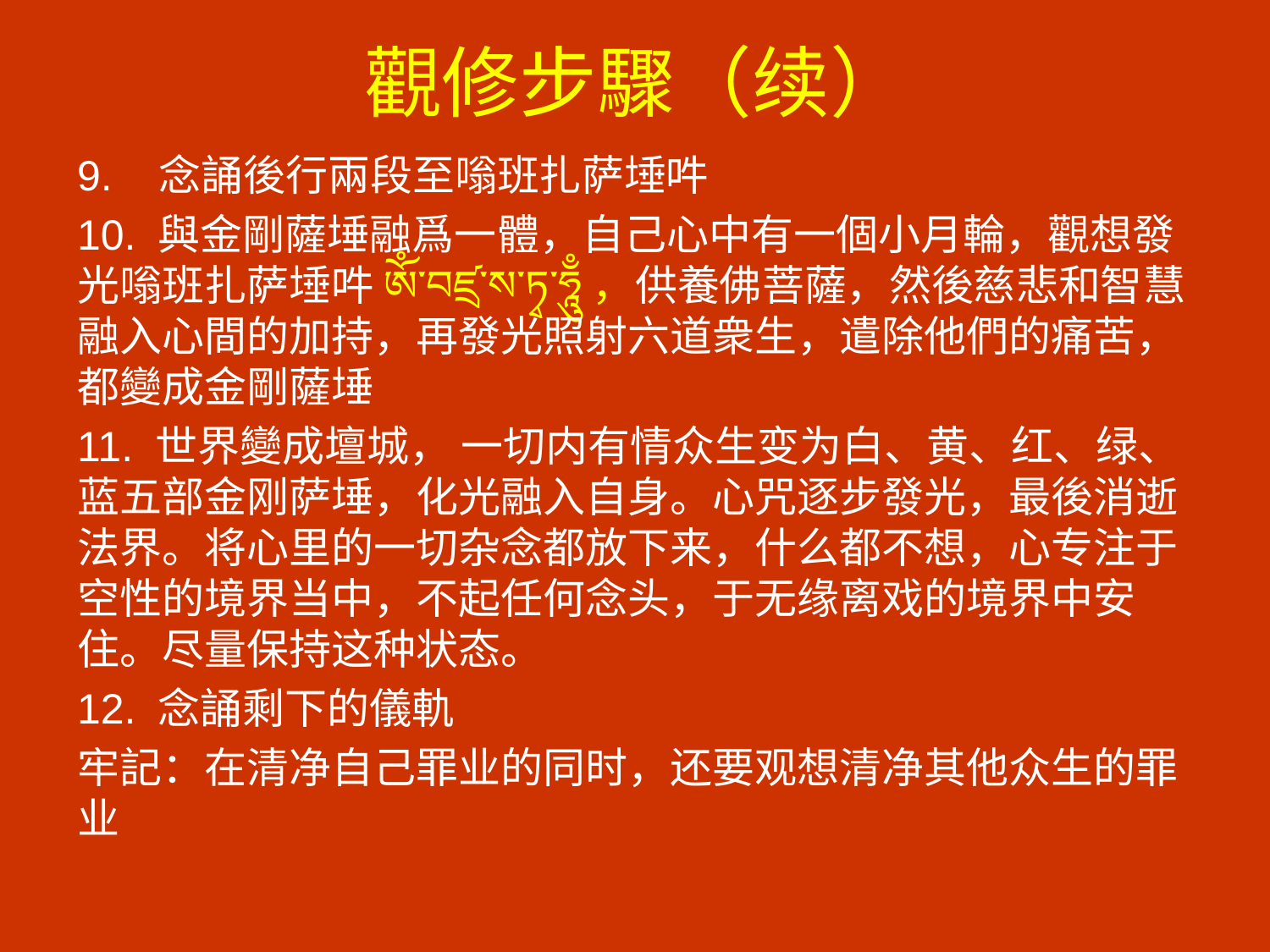

# 觀修步驟（续）
9.   念誦後行兩段至嗡班扎萨埵吽
10. 與金剛薩埵融爲一體，自己心中有一個小月輪，觀想發光嗡班扎萨埵吽ཨོཾ་བཛྲ་ས་ཏྭ་ཧཱུྃ，供養佛菩薩，然後慈悲和智慧融入心間的加持，再發光照射六道衆生，遣除他們的痛苦，都變成金剛薩埵
11. 世界變成壇城， 一切内有情众生变为白、黄、红、绿、蓝五部金刚萨埵，化光融入自身。心咒逐步發光，最後消逝法界。将心里的一切杂念都放下来，什么都不想，心专注于空性的境界当中，不起任何念头，于无缘离戏的境界中安住。尽量保持这种状态。
12. 念誦剩下的儀軌
牢記：在清净自己罪业的同时，还要观想清净其他众生的罪业